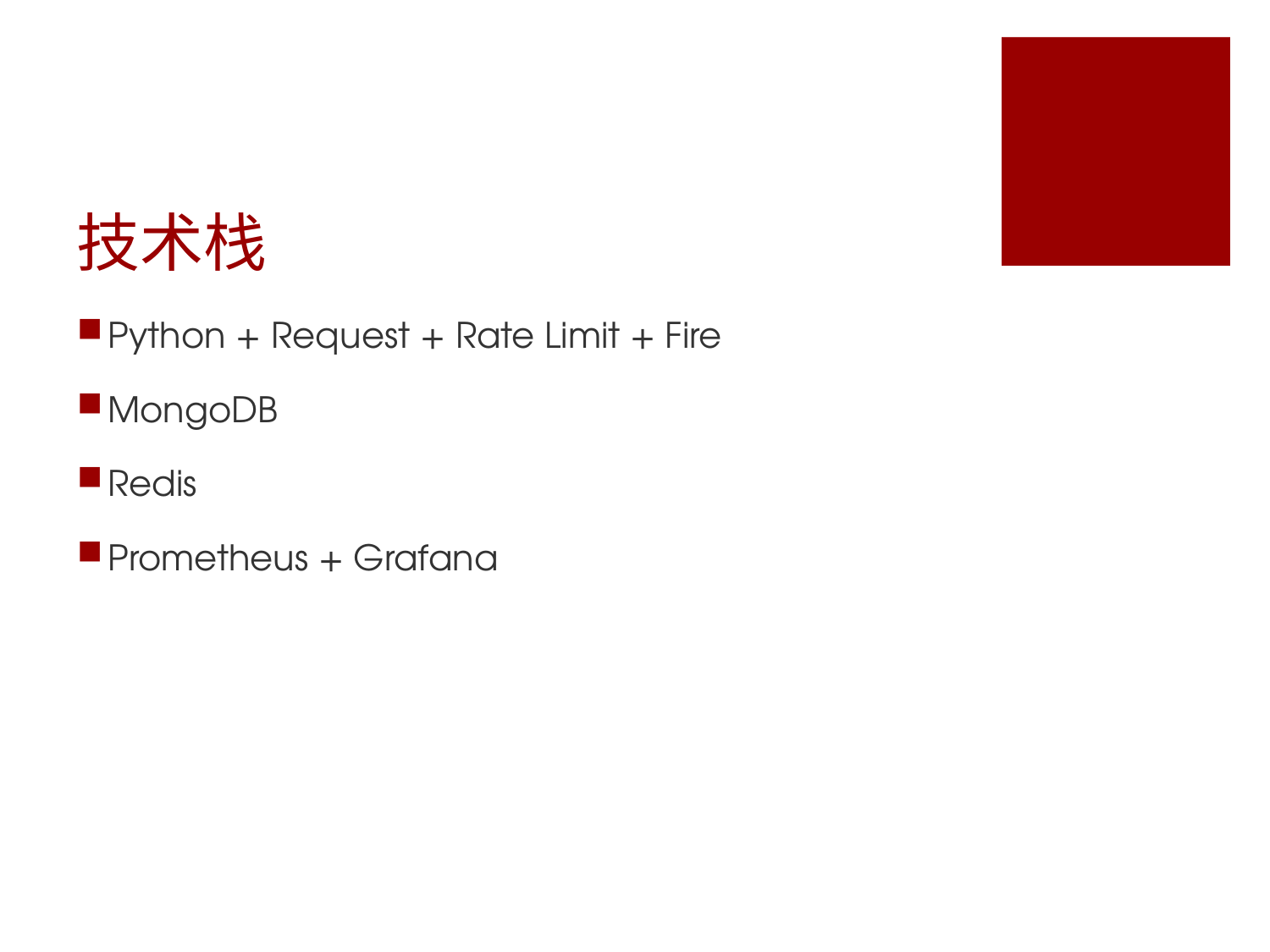

# 技术栈
Python + Request + Rate Limit + Fire
MongoDB
Redis
Prometheus + Grafana